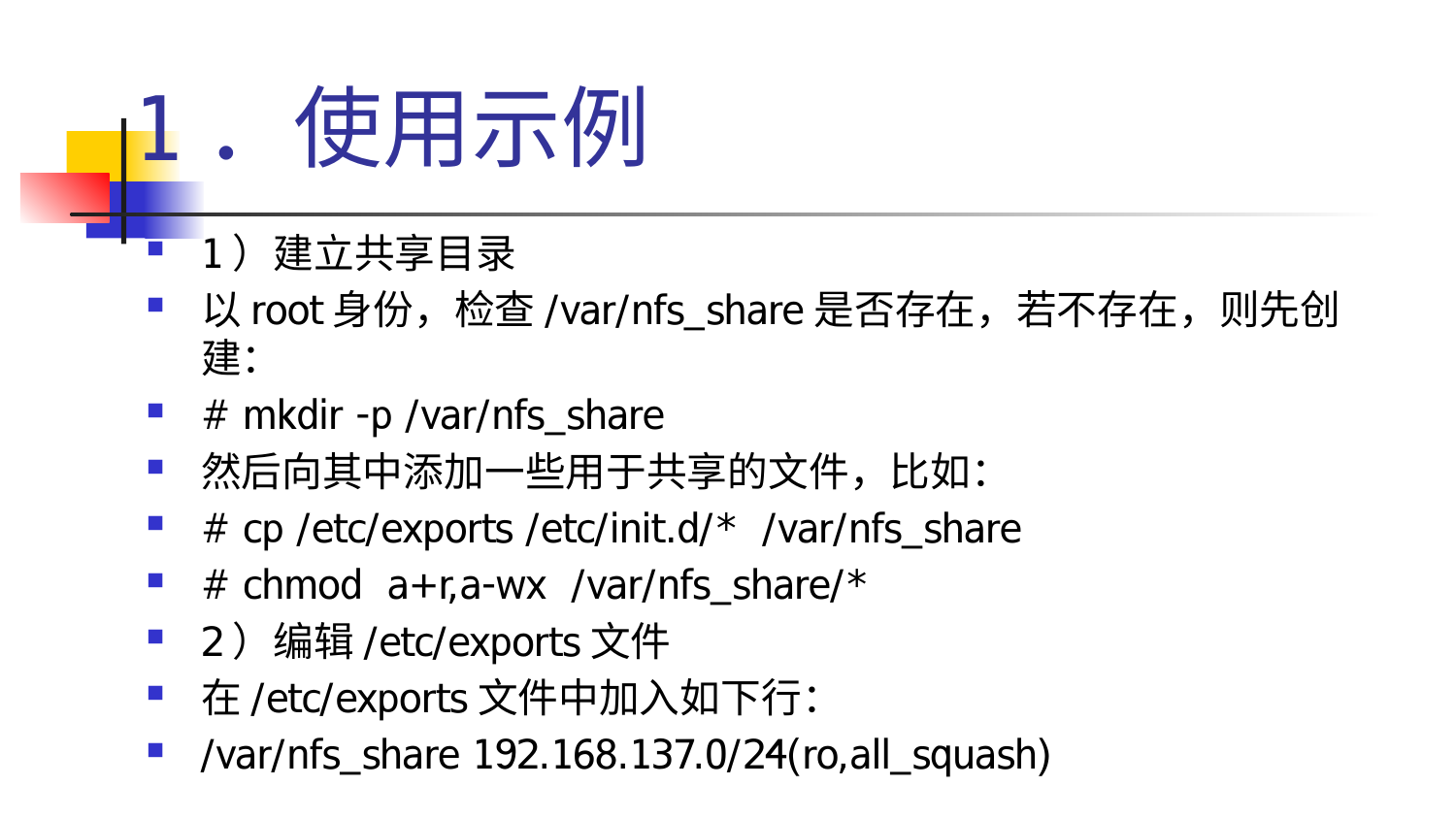

# 1．使用示例
1）建立共享目录
以root身份，检查/var/nfs_share是否存在，若不存在，则先创建：
# mkdir -p /var/nfs_share
然后向其中添加一些用于共享的文件，比如：
# cp /etc/exports /etc/init.d/*  /var/nfs_share
# chmod  a+r,a-wx  /var/nfs_share/*
2）编辑/etc/exports文件
在/etc/exports文件中加入如下行：
/var/nfs_share 192.168.137.0/24(ro,all_squash)